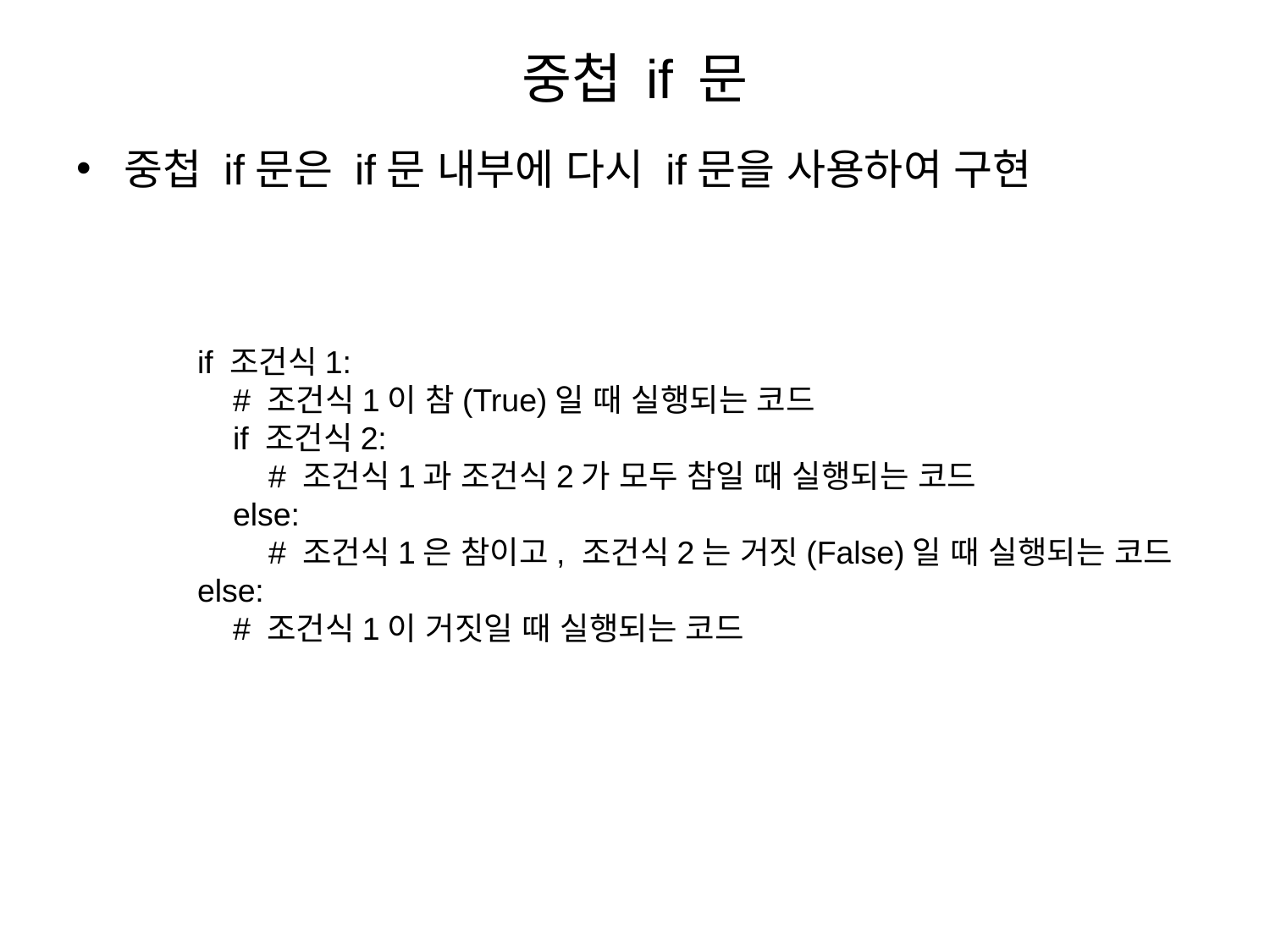

# 중첩 if 문
중첩 if문은 if문 내부에 다시 if문을 사용하여 구현
if 조건식1:
    # 조건식1이 참(True)일 때 실행되는 코드
    if 조건식2:
        # 조건식1과 조건식2가 모두 참일 때 실행되는 코드
    else:
        # 조건식1은 참이고, 조건식2는 거짓(False)일 때 실행되는 코드
else:
    # 조건식1이 거짓일 때 실행되는 코드